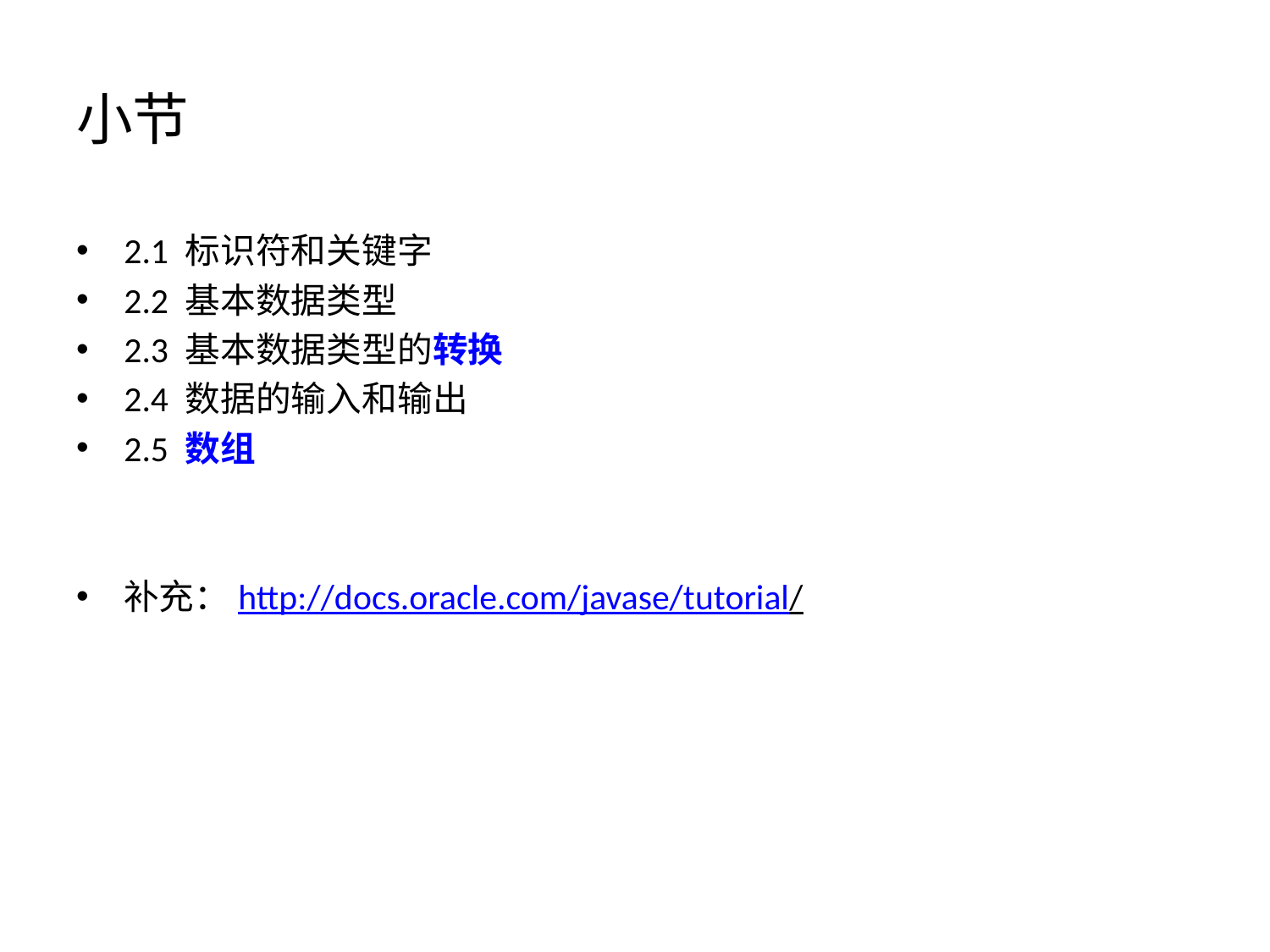

# 小节
2.1 标识符和关键字
2.2 基本数据类型
2.3 基本数据类型的转换
2.4 数据的输入和输出
2.5 数组

补充：http://docs.oracle.com/javase/tutorial/